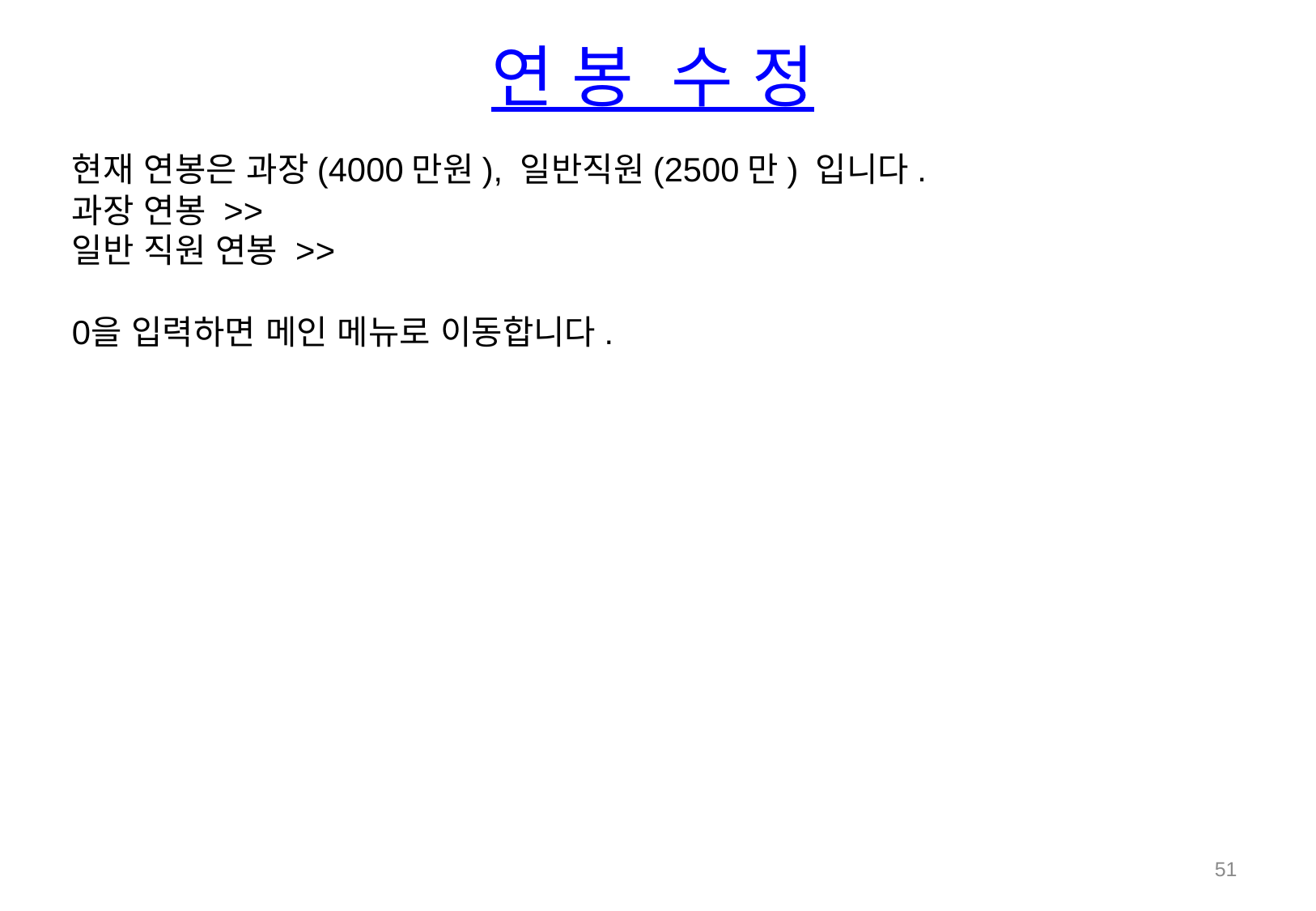

연 봉  수 정
현재 연봉은 과장(4000만원), 일반직원(2500만) 입니다.
과장 연봉 >>
일반 직원 연봉 >>

0을 입력하면 메인 메뉴로 이동합니다.

51